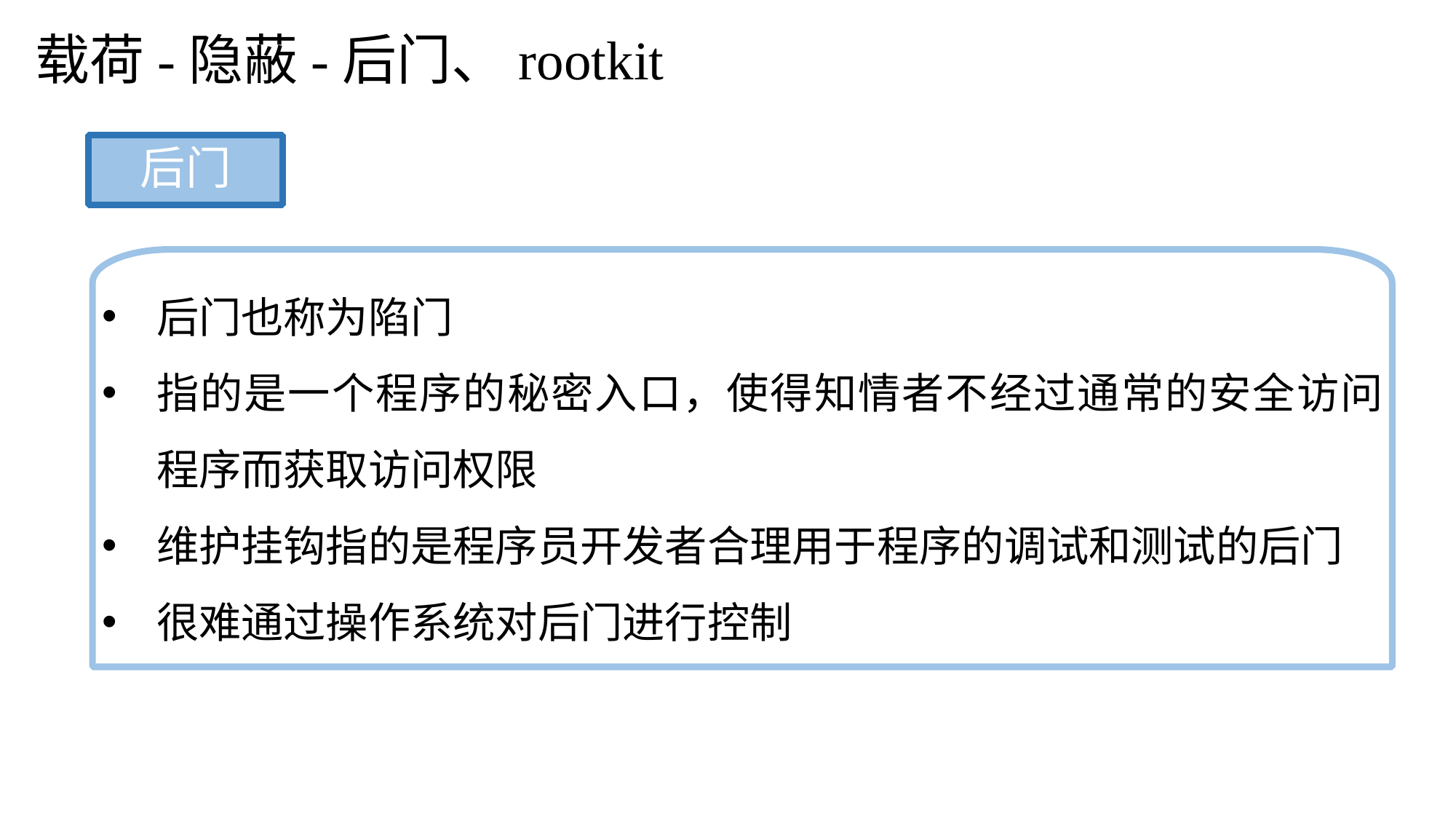

载荷-隐蔽-后门、rootkit

后门
后门也称为陷门
指的是一个程序的秘密入口，使得知情者不经过通常的安全访问程序而获取访问权限
维护挂钩指的是程序员开发者合理用于程序的调试和测试的后门
很难通过操作系统对后门进行控制